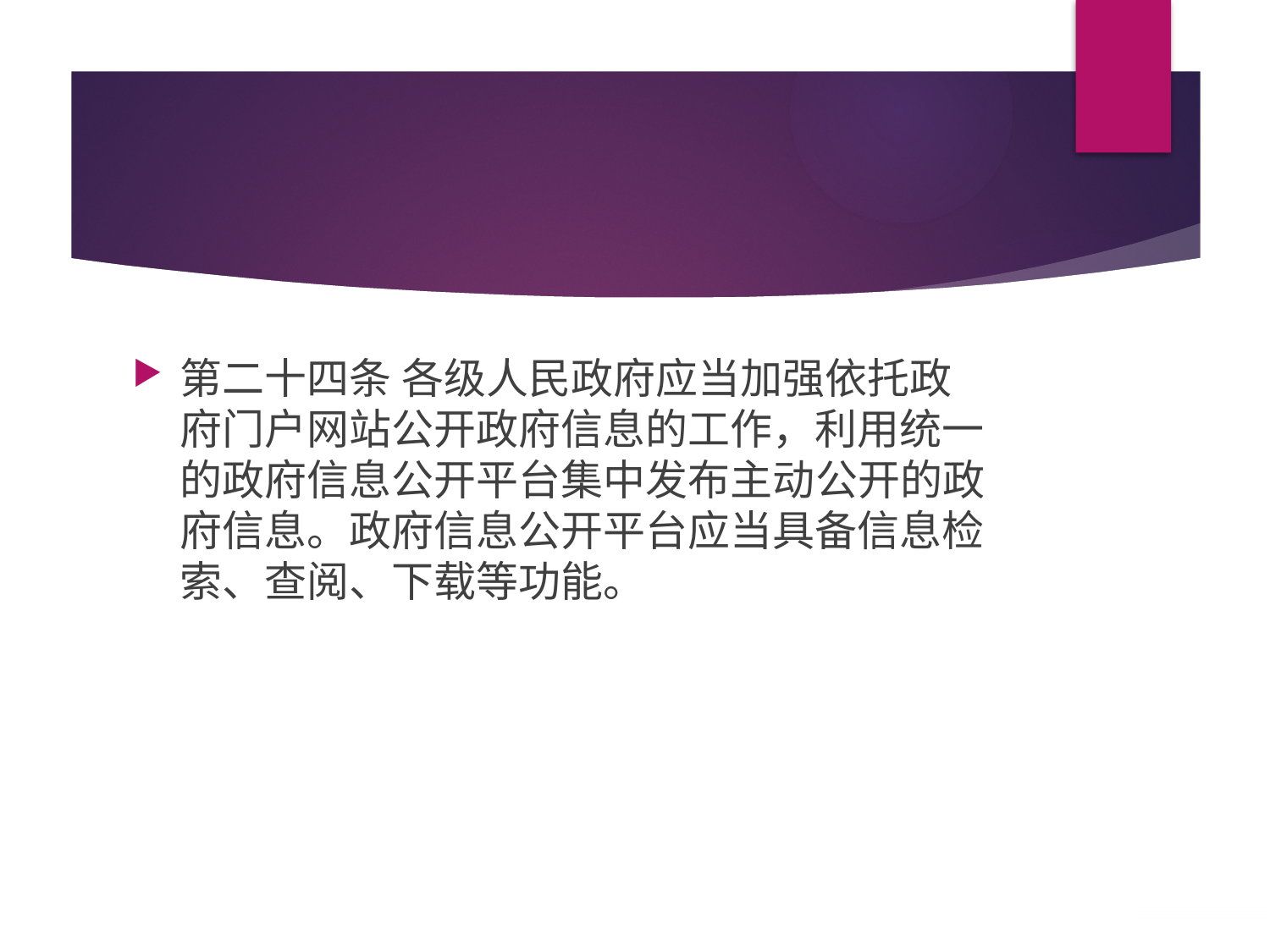

#
第二十四条 各级人民政府应当加强依托政府门户网站公开政府信息的工作，利用统一的政府信息公开平台集中发布主动公开的政府信息。政府信息公开平台应当具备信息检索、查阅、下载等功能。